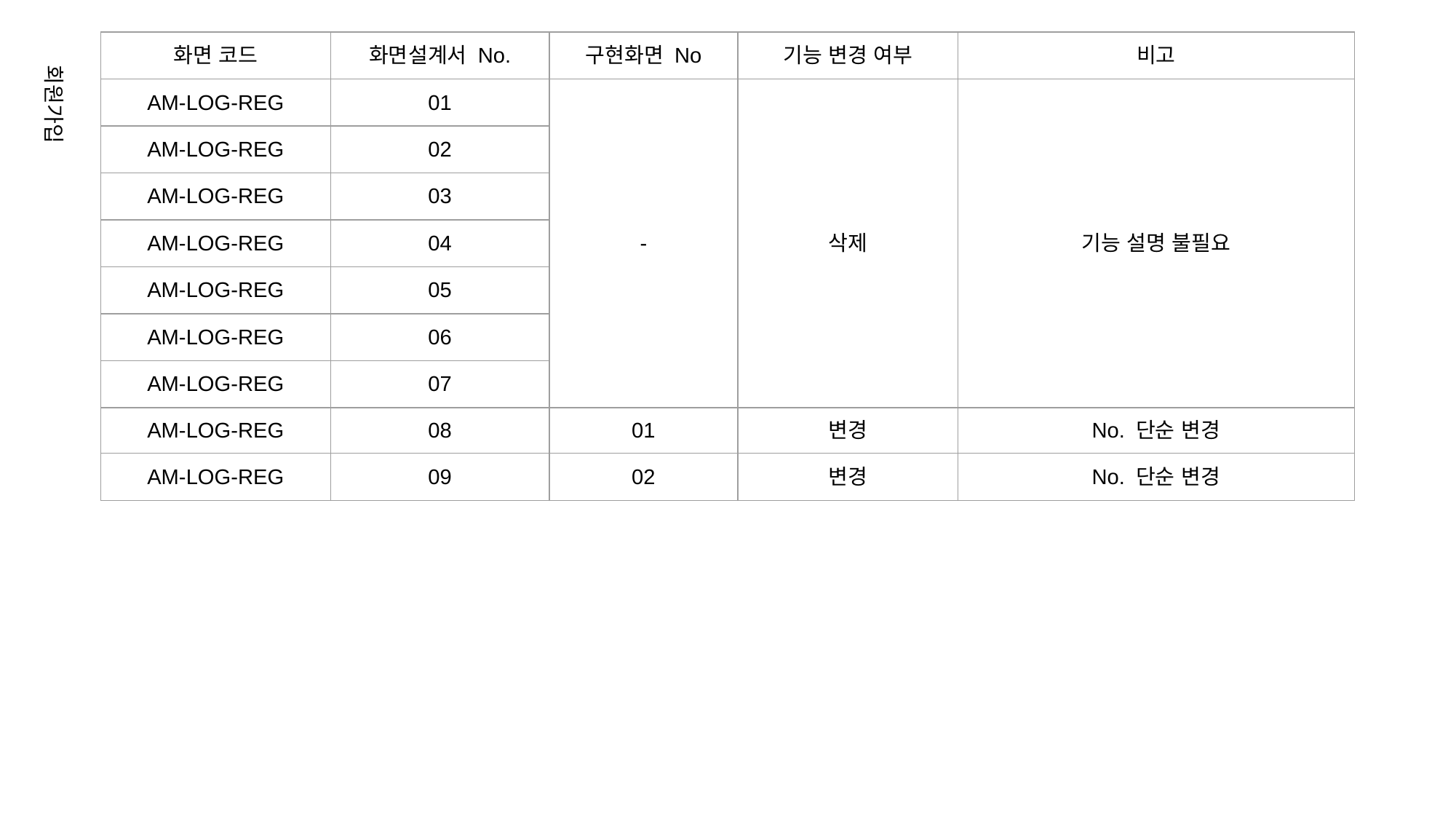

| 화면 코드 | 화면설계서 No. | 구현화면 No | 기능 변경 여부 | 비고 |
| --- | --- | --- | --- | --- |
| AM-LOG-REG | 01 | - | 삭제 | 기능 설명 불필요 |
| AM-LOG-REG | 02 |  |  |  |
| AM-LOG-REG | 03 |  |  |  |
| AM-LOG-REG | 04 |  |  |  |
| AM-LOG-REG | 05 |  |  |  |
| AM-LOG-REG | 06 |  |  |  |
| AM-LOG-REG | 07 |  |  |  |
| AM-LOG-REG | 08 | 01 | 변경 | No. 단순 변경 |
| AM-LOG-REG | 09 | 02 | 변경 | No. 단순 변경 |
회원가입